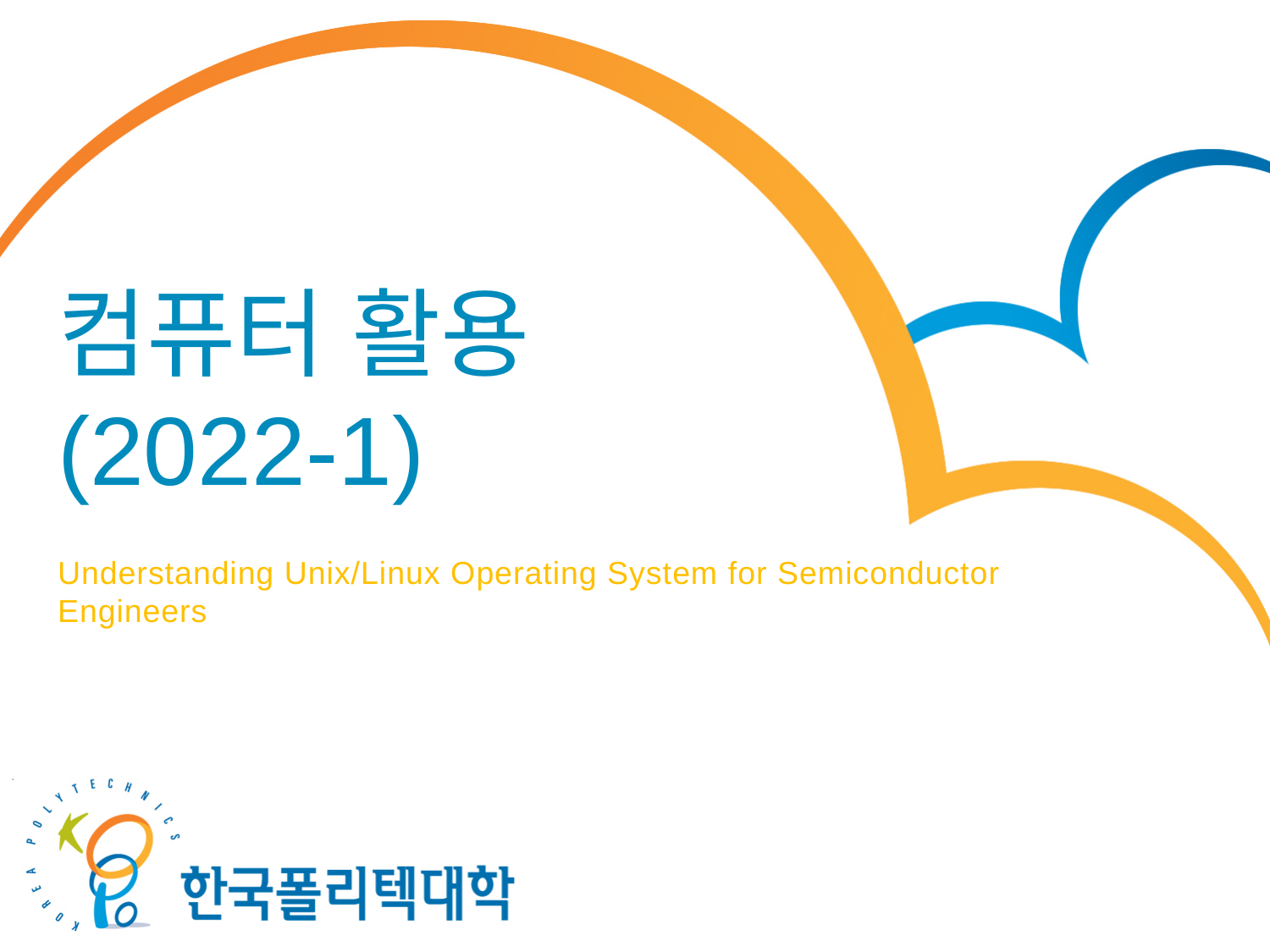

# 컴퓨터 활용(2022-1)
Understanding Unix/Linux Operating System for Semiconductor Engineers